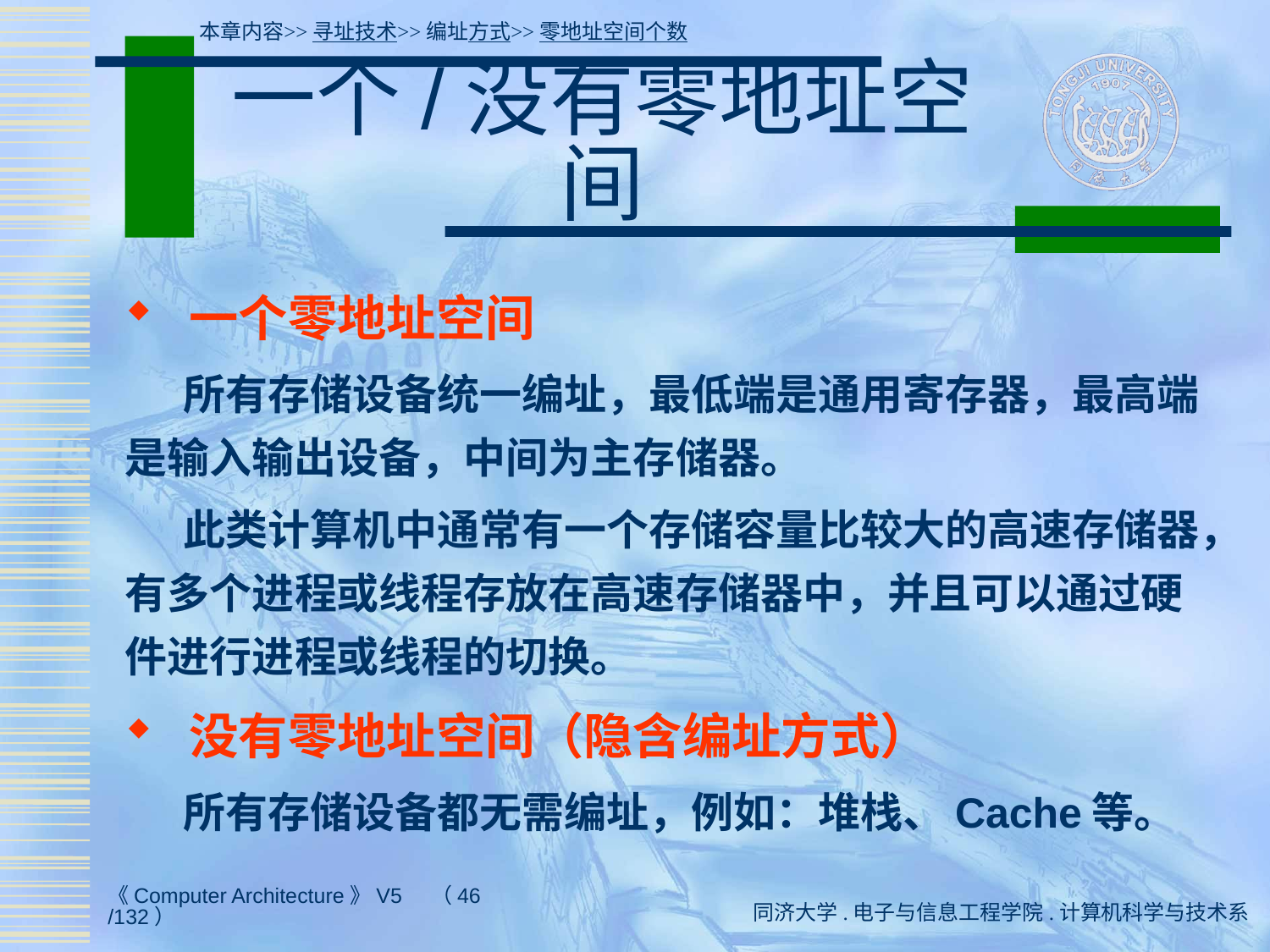

本章内容>>寻址技术>>编址方式>>零地址空间个数

# 一个/没有零地址空间
  一个零地址空间
     所有存储设备统一编址，最低端是通用寄存器，最高端是输入输出设备，中间为主存储器。
     此类计算机中通常有一个存储容量比较大的高速存储器，有多个进程或线程存放在高速存储器中，并且可以通过硬件进行进程或线程的切换。
  没有零地址空间（隐含编址方式）
     所有存储设备都无需编址，例如：堆栈、Cache等。